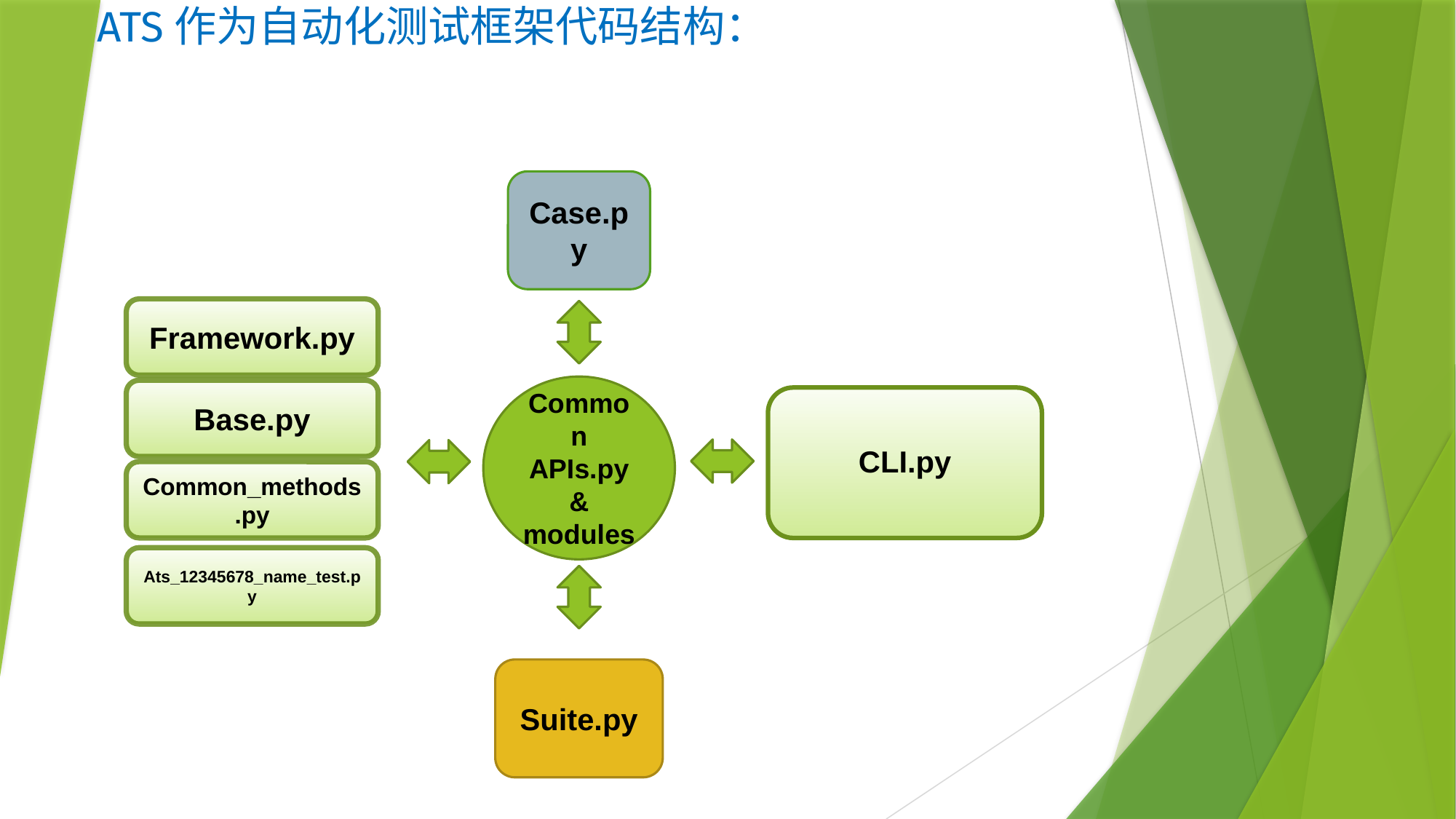

ATS作为自动化测试框架代码结构：
Case.py
Framework.py

Common APIs.py & modules
Base.py

CLI.py

Common_methods.py
Ats_12345678_name_test.py

Suite.py